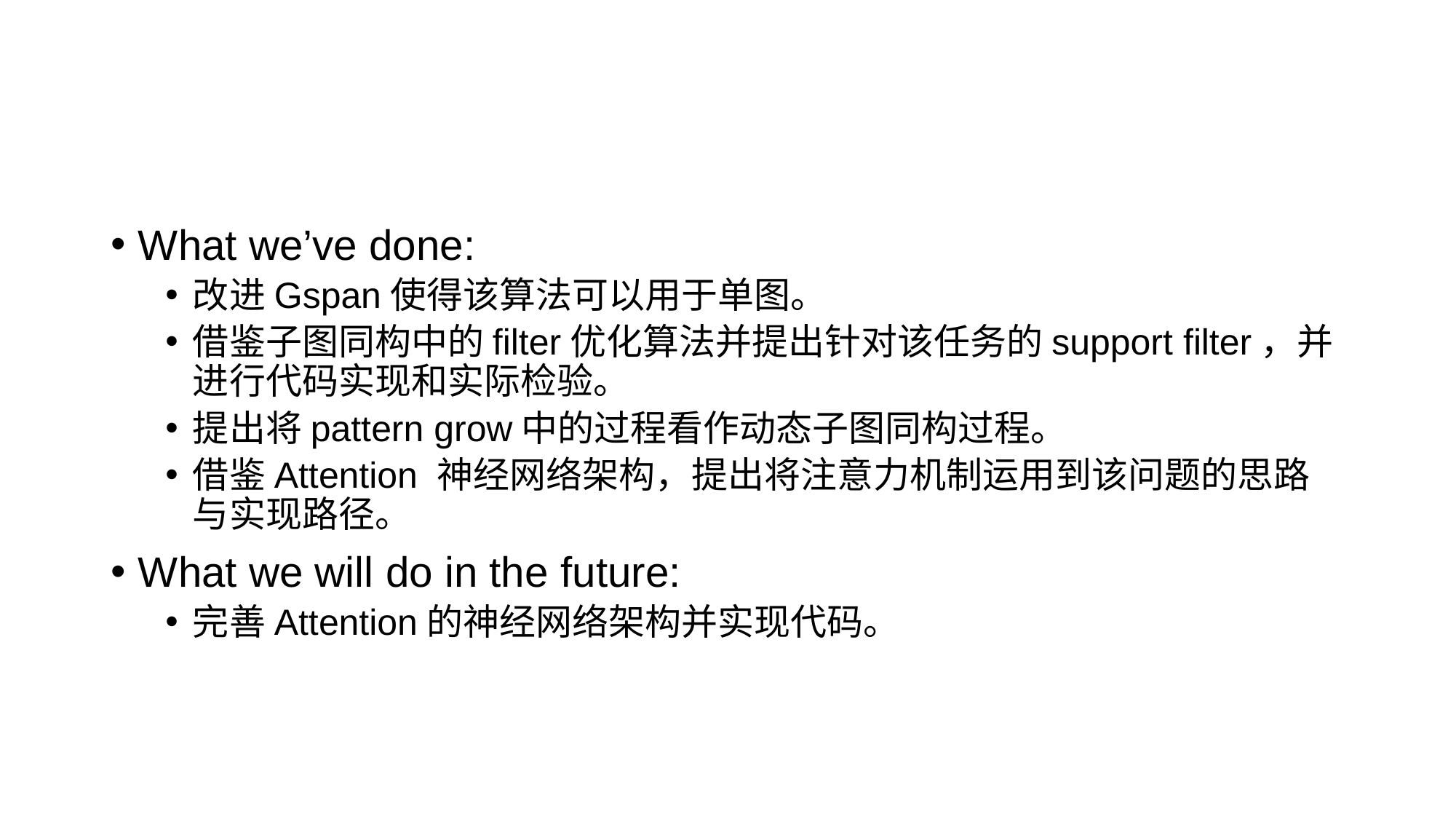

#
What we’ve done:
改进Gspan使得该算法可以用于单图。
借鉴子图同构中的filter优化算法并提出针对该任务的support filter，并进行代码实现和实际检验。
提出将pattern grow中的过程看作动态子图同构过程。
借鉴Attention 神经网络架构，提出将注意力机制运用到该问题的思路与实现路径。
What we will do in the future:
完善Attention的神经网络架构并实现代码。